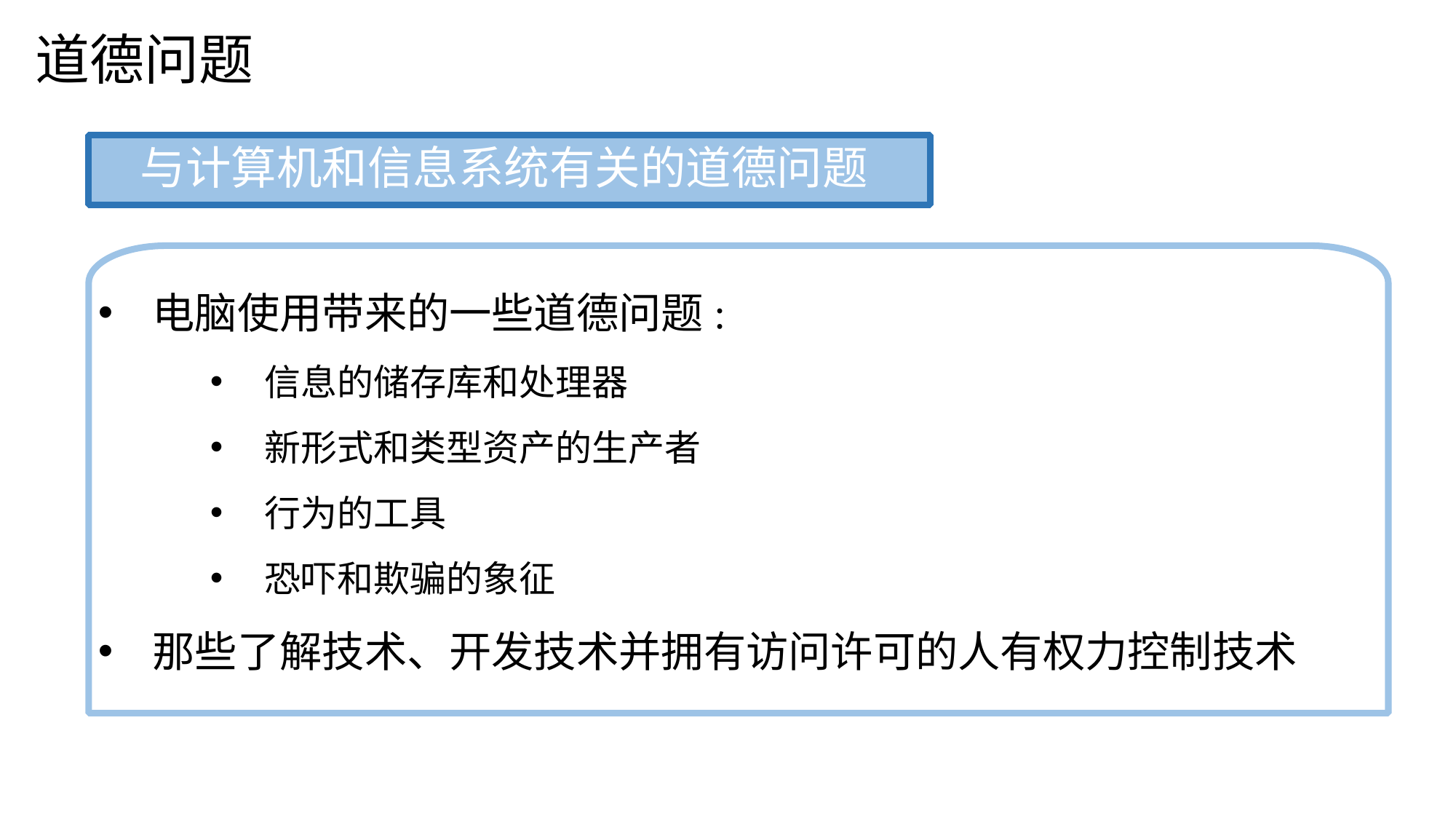

道德问题

与计算机和信息系统有关的道德问题
电脑使用带来的一些道德问题:
信息的储存库和处理器
新形式和类型资产的生产者
行为的工具
恐吓和欺骗的象征
那些了解技术、开发技术并拥有访问许可的人有权力控制技术